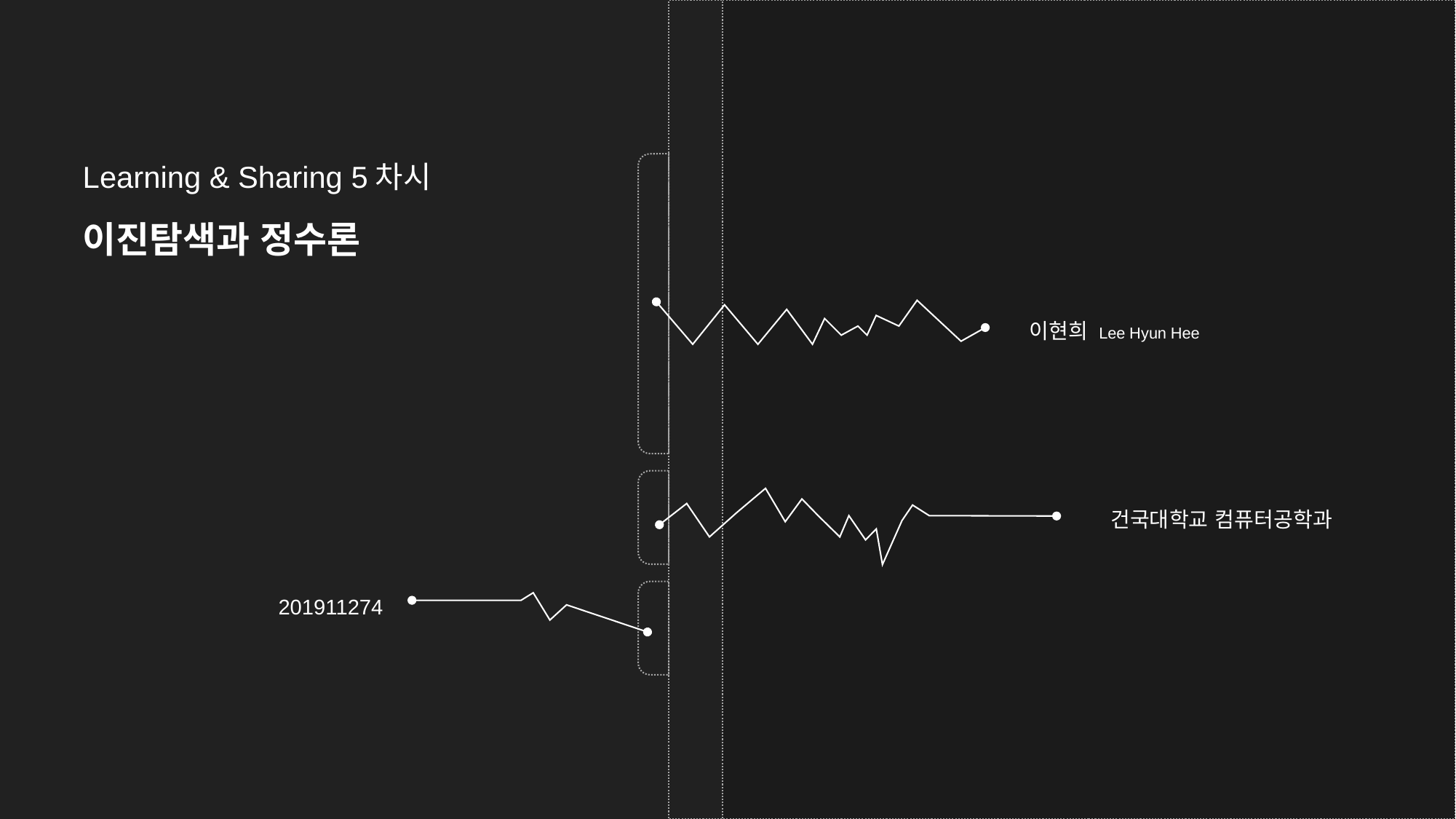

Learning & Sharing 5차시
이진탐색과 정수론

이현희 Lee Hyun Hee

건국대학교 컴퓨터공학과

201911274